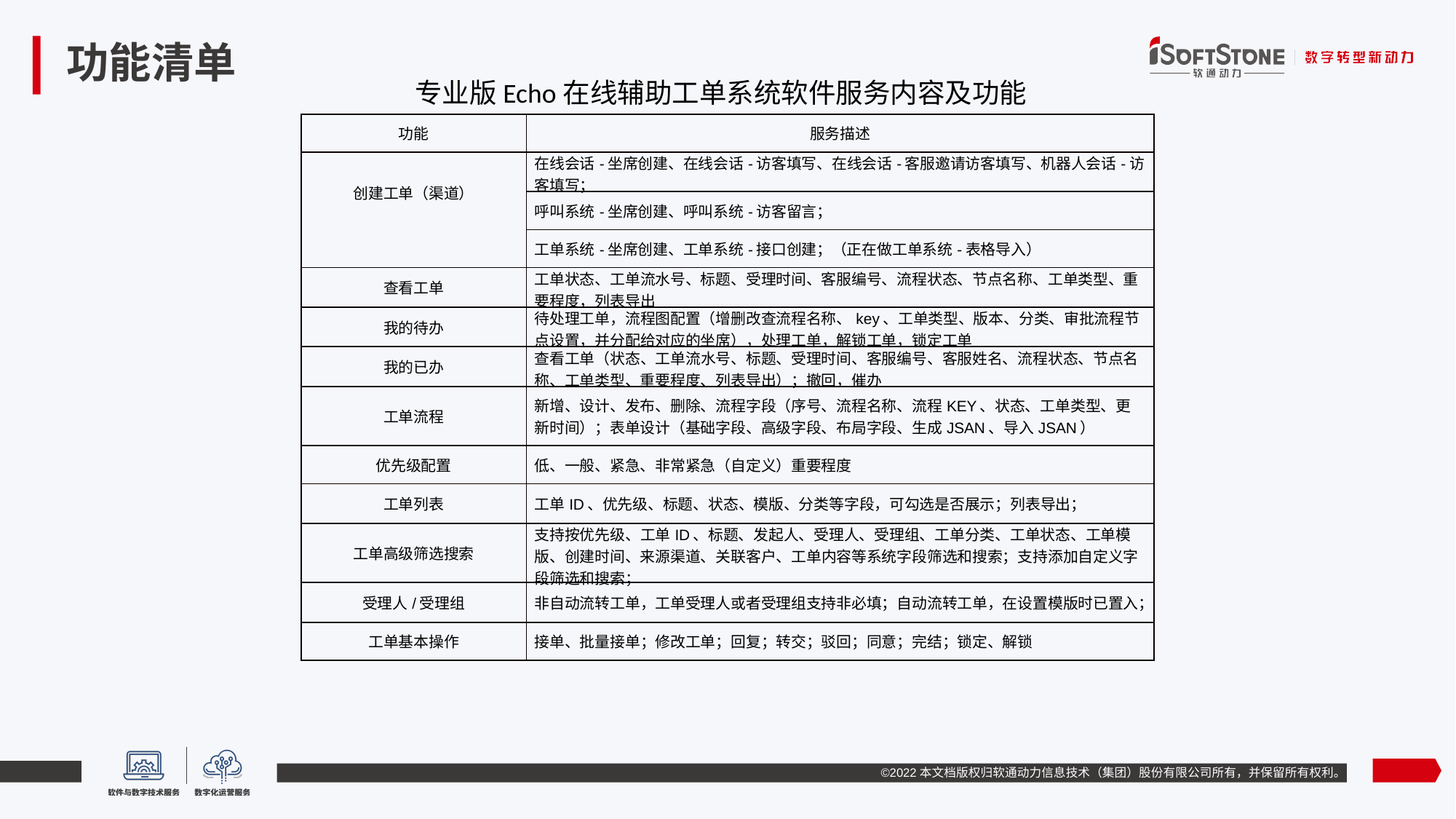

# 功能清单
专业版Echo在线辅助工单系统软件服务内容及功能
| 功能 | 服务描述 |
| --- | --- |
| 创建工单（渠道） | 在线会话-坐席创建、在线会话-访客填写、在线会话-客服邀请访客填写、机器人会话-访客填写； |
|  | 呼叫系统-坐席创建、呼叫系统-访客留言； |
|  | 工单系统-坐席创建、工单系统-接口创建；（正在做工单系统-表格导入） |
| 查看工单 | 工单状态、工单流水号、标题、受理时间、客服编号、流程状态、节点名称、工单类型、重要程度，列表导出 |
| 我的待办 | 待处理工单，流程图配置（增删改查流程名称、key、工单类型、版本、分类、审批流程节点设置，并分配给对应的坐席），处理工单，解锁工单，锁定工单 |
| 我的已办 | 查看工单（状态、工单流水号、标题、受理时间、客服编号、客服姓名、流程状态、节点名称、工单类型、重要程度、列表导出）；撤回，催办 |
| 工单流程 | 新增、设计、发布、删除、流程字段（序号、流程名称、流程KEY、状态、工单类型、更新时间）；表单设计（基础字段、高级字段、布局字段、生成JSAN、导入JSAN） |
| 优先级配置 | 低、一般、紧急、非常紧急（自定义）重要程度 |
| 工单列表 | 工单ID、优先级、标题、状态、模版、分类等字段，可勾选是否展示；列表导出； |
| 工单高级筛选搜索 | 支持按优先级、工单ID、标题、发起人、受理人、受理组、工单分类、工单状态、工单模版、创建时间、来源渠道、关联客户、工单内容等系统字段筛选和搜索；支持添加自定义字段筛选和搜索； |
| 受理人/受理组 | 非自动流转工单，工单受理人或者受理组支持非必填；自动流转工单，在设置模版时已置入； |
| 工单基本操作 | 接单、批量接单；修改工单；回复；转交；驳回；同意；完结；锁定、解锁 |
8